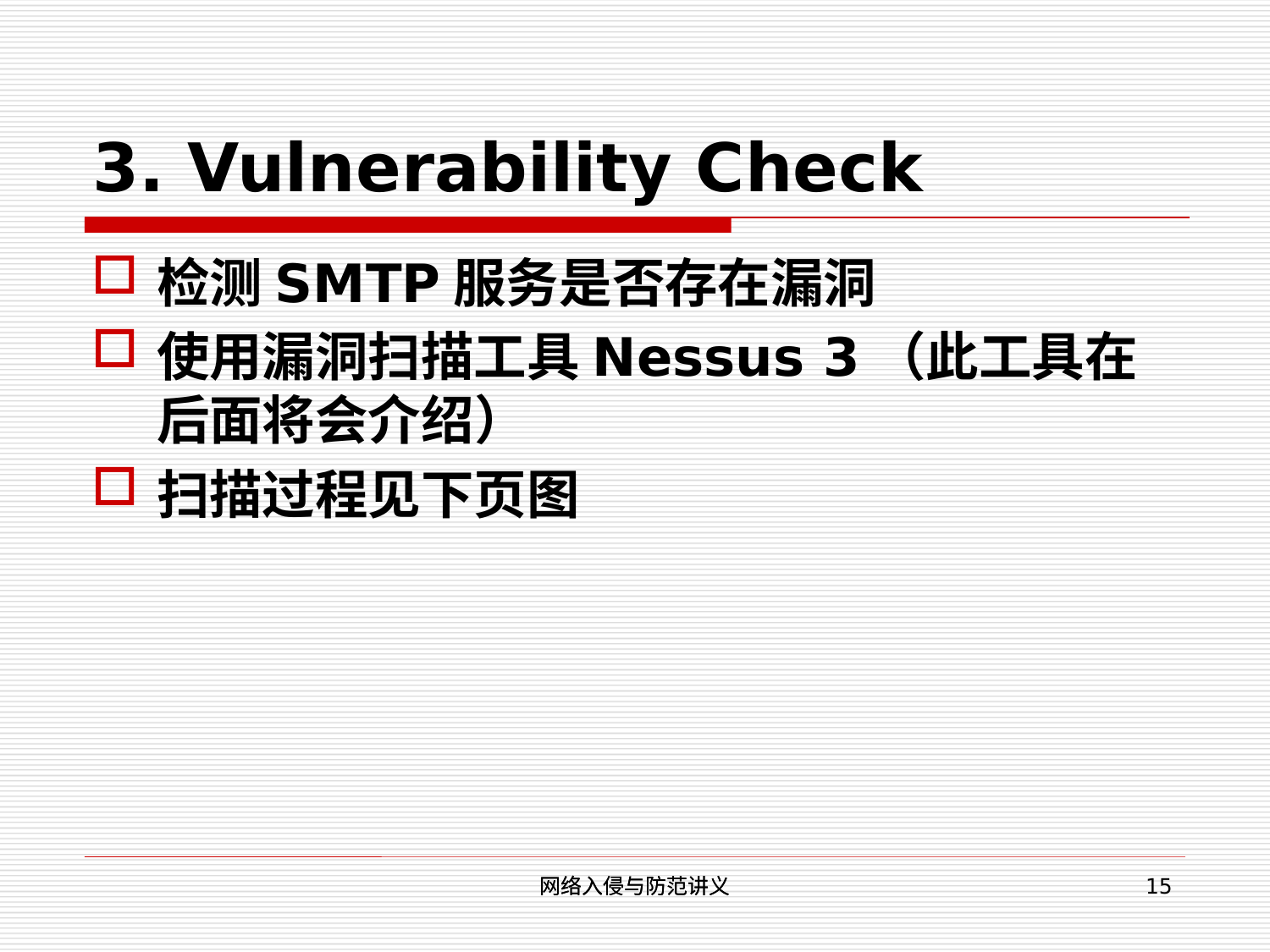

# 3. Vulnerability Check
检测SMTP服务是否存在漏洞
使用漏洞扫描工具Nessus 3（此工具在后面将会介绍）
扫描过程见下页图

网络入侵与防范讲义
网络入侵与防范讲义
15
15